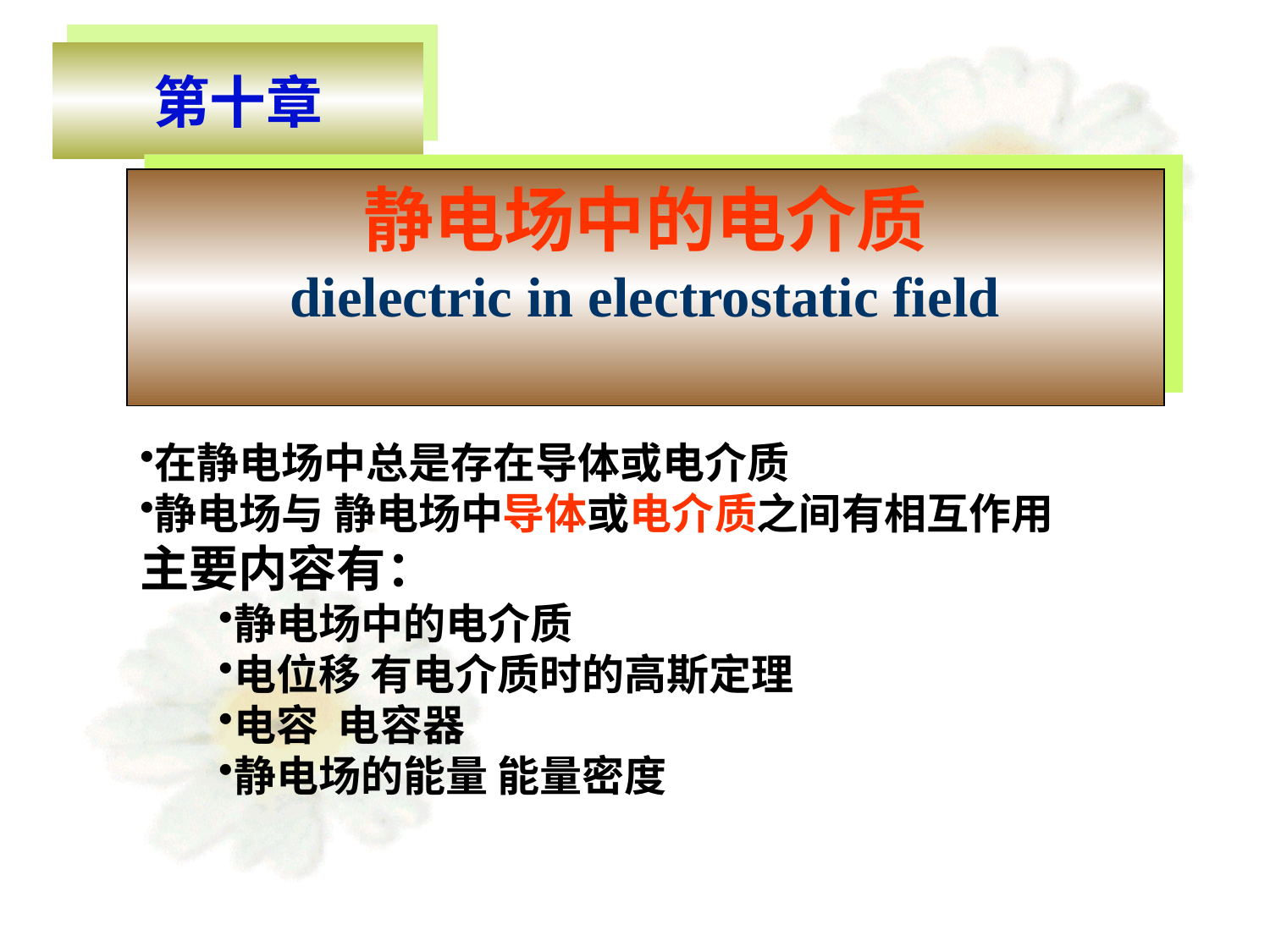

# 第十章
静电场中的电介质
dielectric in electrostatic field
在静电场中总是存在导体或电介质
静电场与 静电场中导体或电介质之间有相互作用
主要内容有：
静电场中的电介质
电位移 有电介质时的高斯定理
电容  电容器
静电场的能量 能量密度